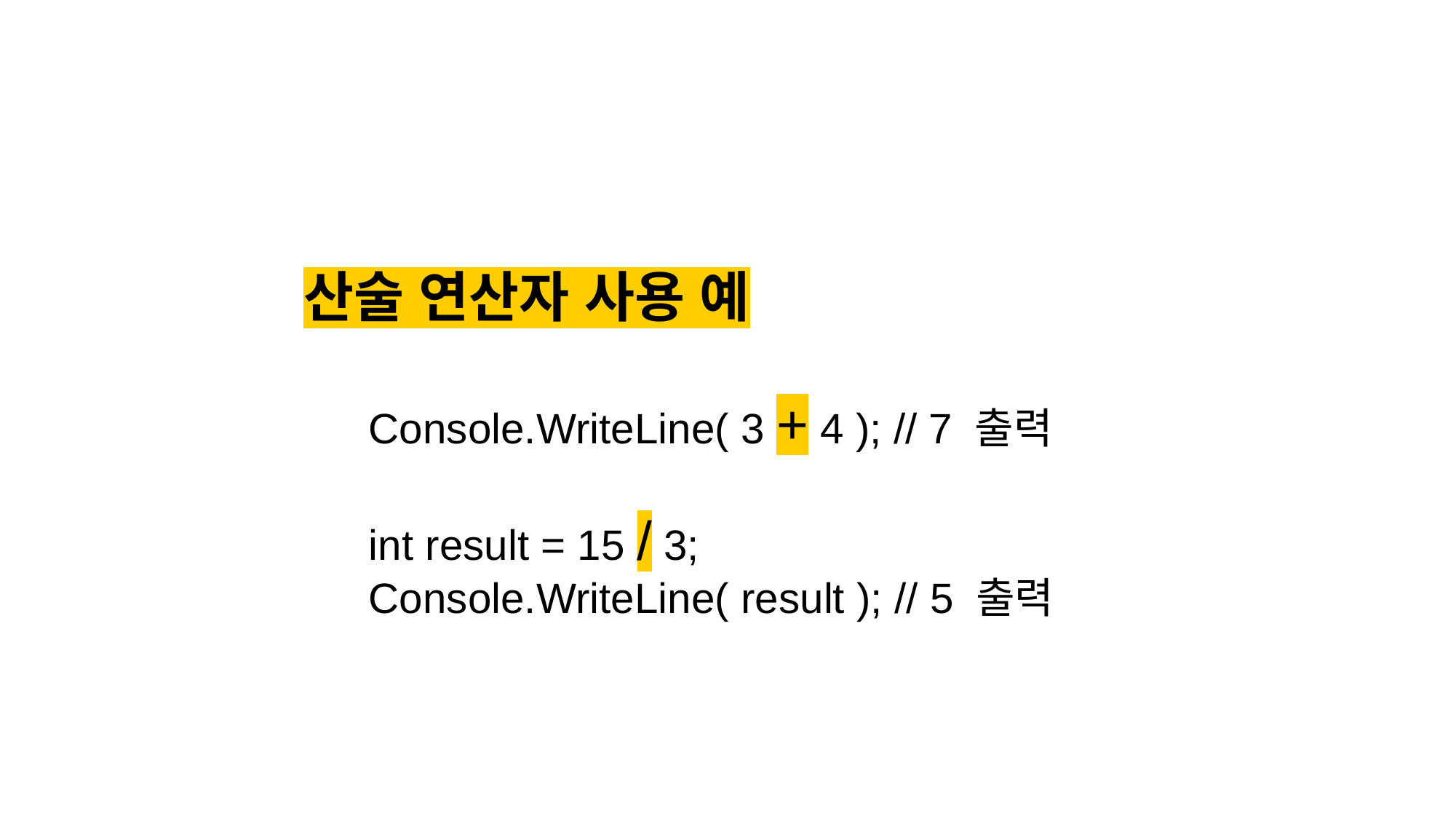

산술 연산자 사용 예
Console.WriteLine( 3 + 4 ); // 7 출력

int result = 15 / 3;
Console.WriteLine( result ); // 5 출력